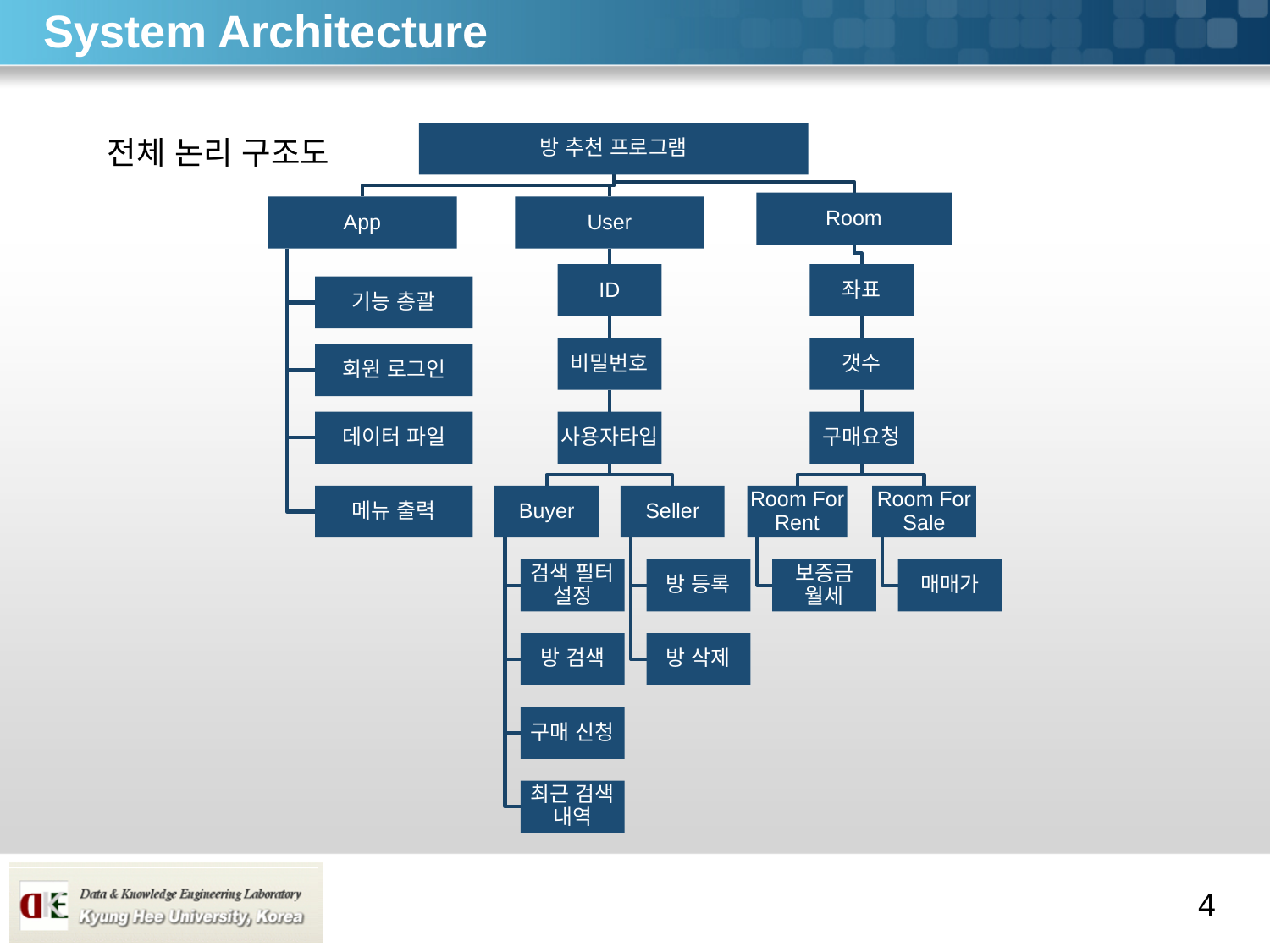

# System Architecture
방 추천 프로그램
App
기능 총괄
회원 로그인
데이터 파일
메뉴 출력
User
ID
비밀번호
사용자타입
Buyer
검색 필터 설정
방 검색
구매 신청
최근 검색 내역
Seller
방 등록
방 삭제
Room
좌표
갯수
구매요청
Room For Rent
보증금
월세
Room For Sale
매매가
전체 논리 구조도